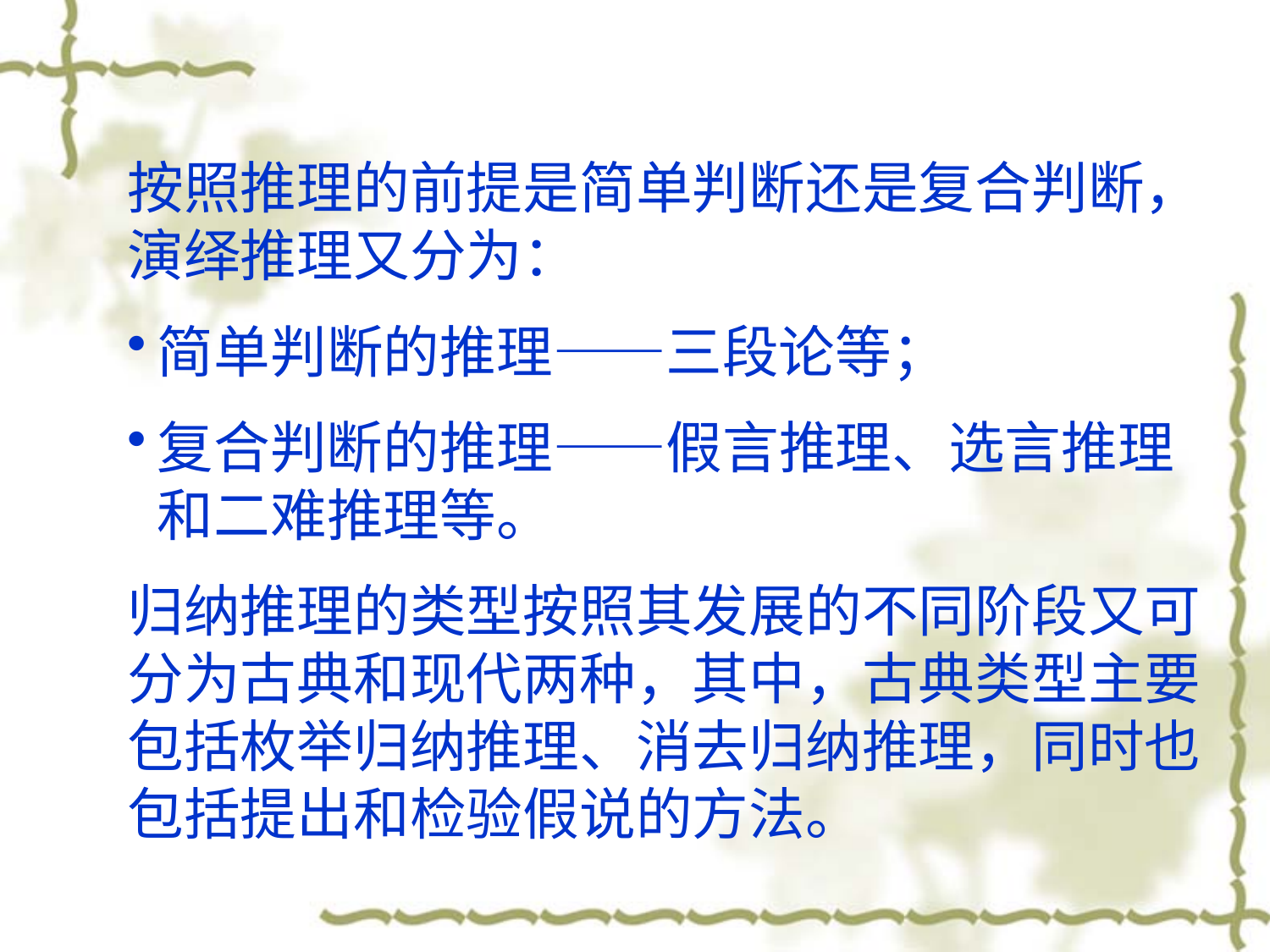

按照推理的前提是简单判断还是复合判断，演绎推理又分为：
简单判断的推理——三段论等；
复合判断的推理——假言推理、选言推理和二难推理等。
归纳推理的类型按照其发展的不同阶段又可分为古典和现代两种，其中，古典类型主要包括枚举归纳推理、消去归纳推理，同时也包括提出和检验假说的方法。